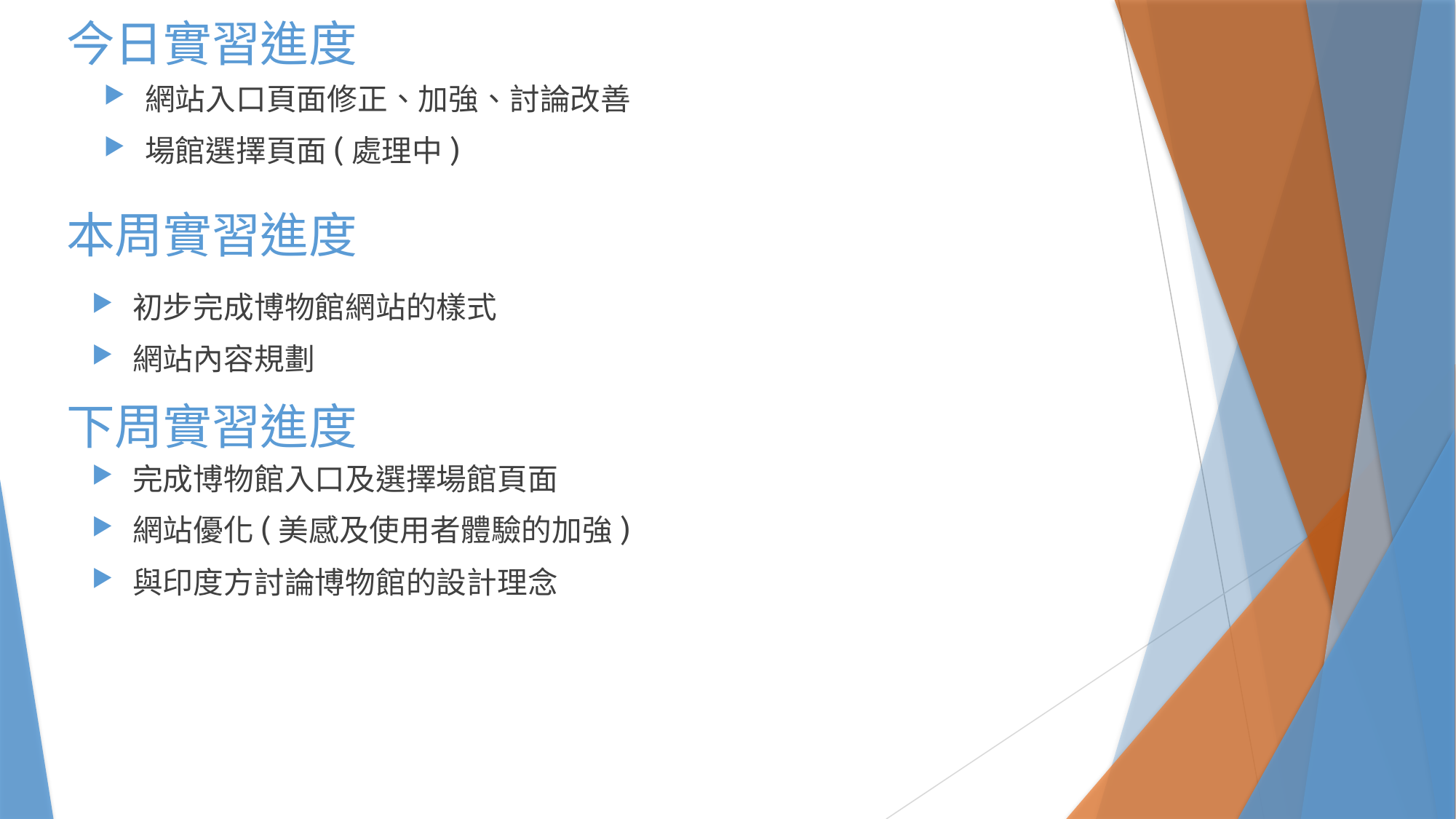

今日實習進度
網站入口頁面修正、加強、討論改善
場館選擇頁面(處理中)
# 本周實習進度
初步完成博物館網站的樣式
網站內容規劃

下周實習進度
完成博物館入口及選擇場館頁面
網站優化(美感及使用者體驗的加強)
與印度方討論博物館的設計理念